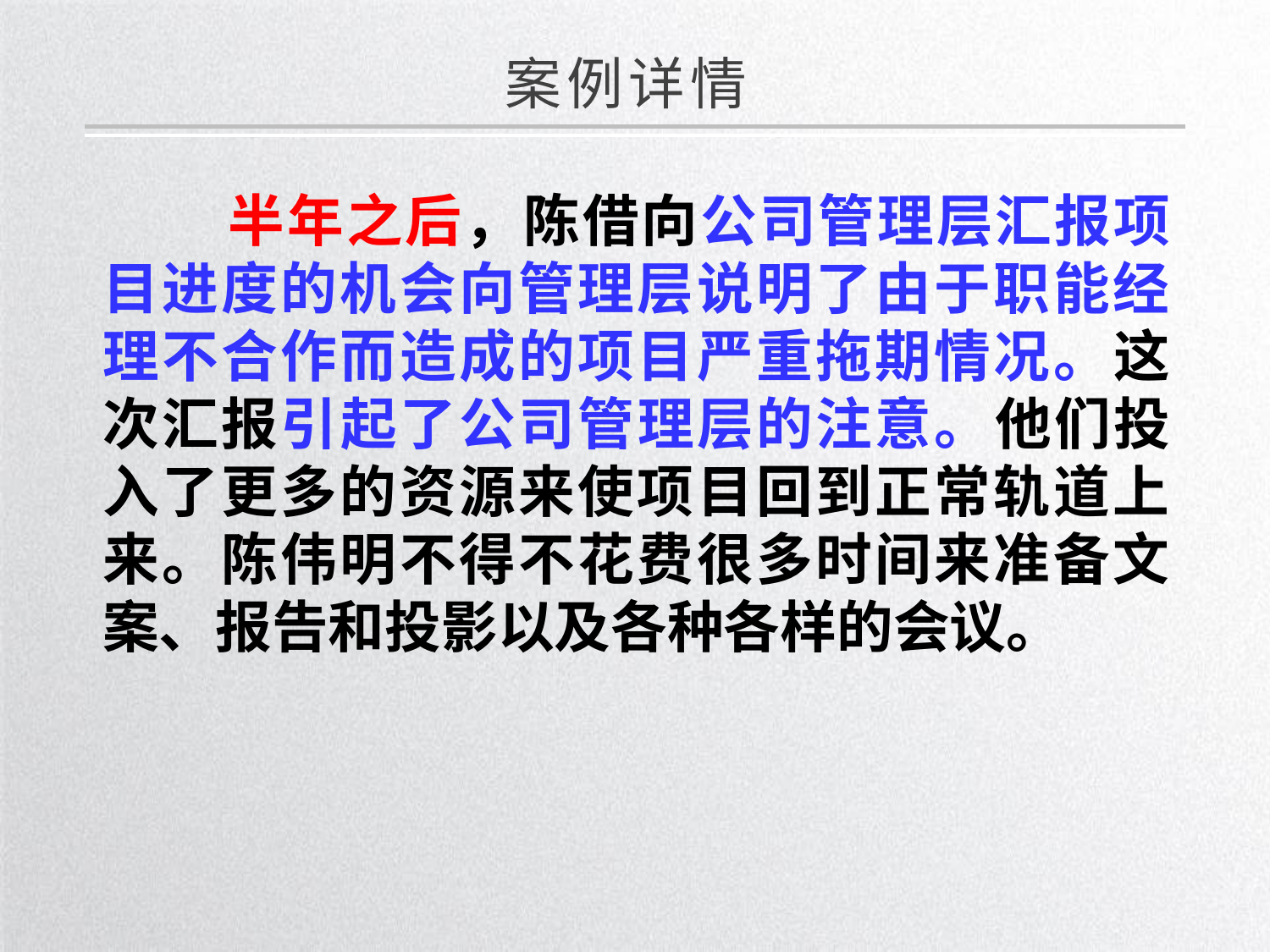

案例详情
   半年之后，陈借向公司管理层汇报项目进度的机会向管理层说明了由于职能经理不合作而造成的项目严重拖期情况。这次汇报引起了公司管理层的注意。他们投入了更多的资源来使项目回到正常轨道上来。陈伟明不得不花费很多时间来准备文案、报告和投影以及各种各样的会议。